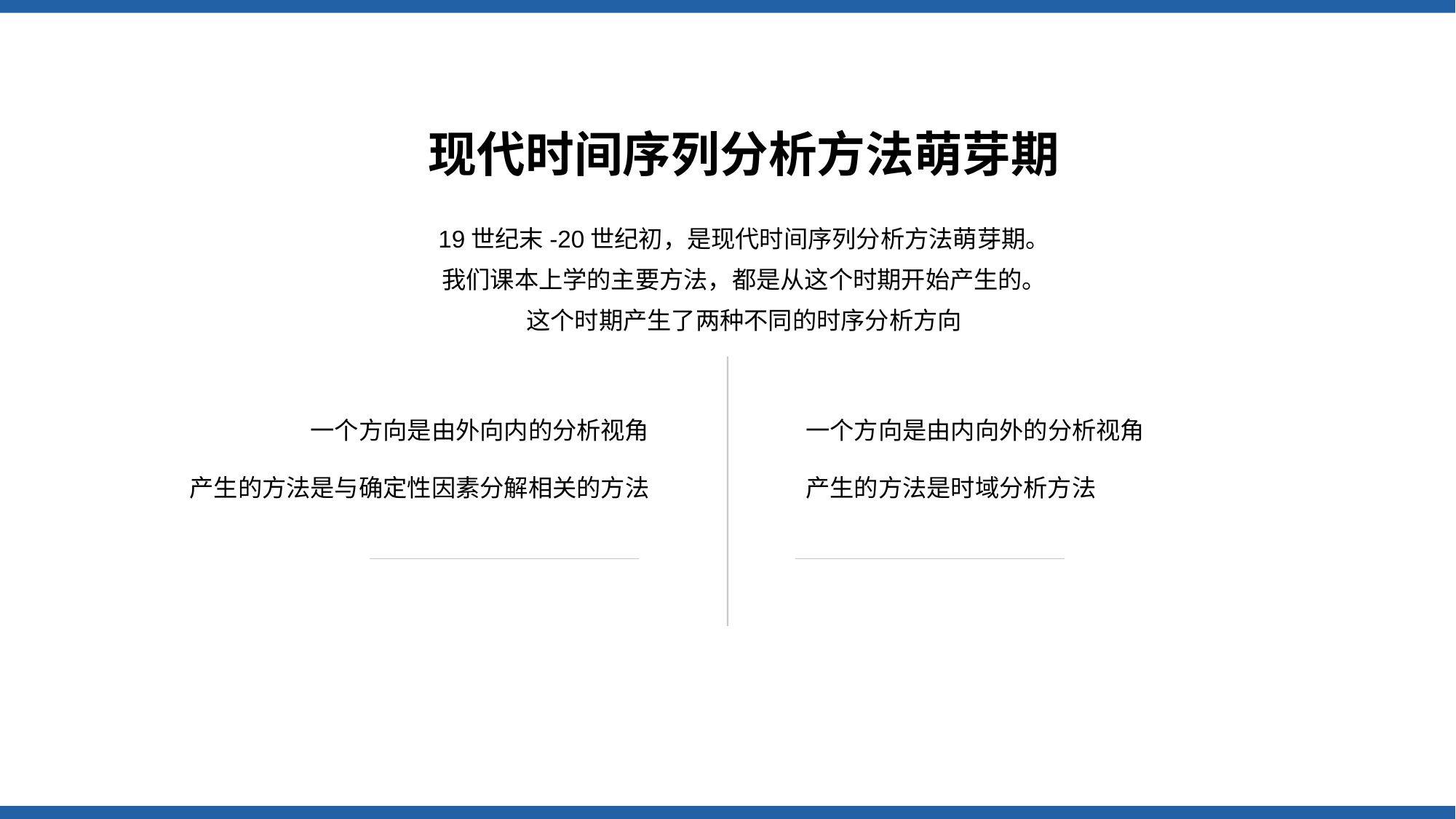

现代时间序列分析方法萌芽期

19世纪末-20世纪初，是现代时间序列分析方法萌芽期。
我们课本上学的主要方法，都是从这个时期开始产生的。
这个时期产生了两种不同的时序分析方向
一个方向是由外向内的分析视角
产生的方法是与确定性因素分解相关的方法
一个方向是由内向外的分析视角
产生的方法是时域分析方法